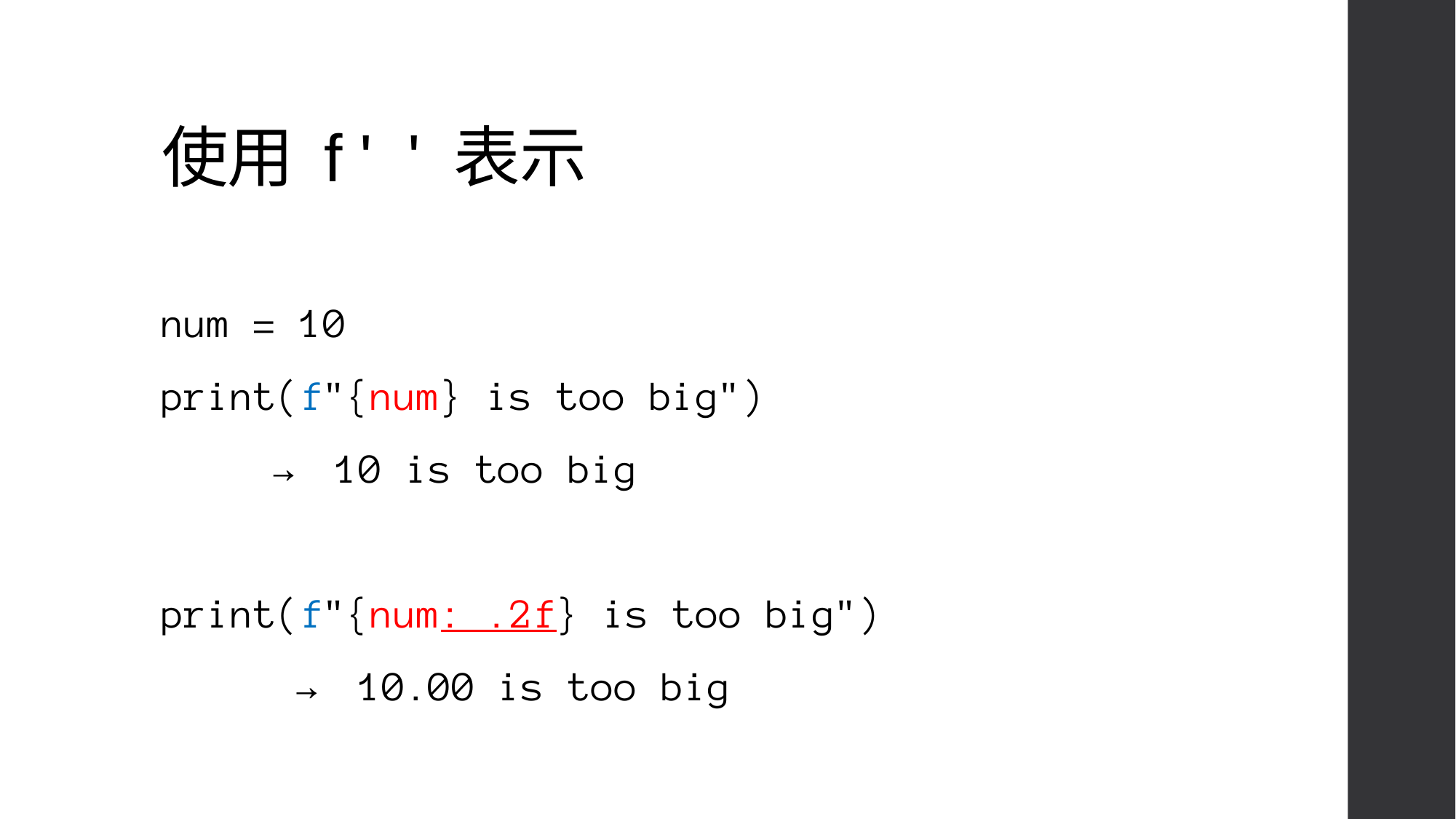

# 使用 f '  ' 表示

num = 10
print(f"{num} is too big")
	→ 10 is too big

print(f"{num: .2f} is too big")
	 → 10.00 is too big